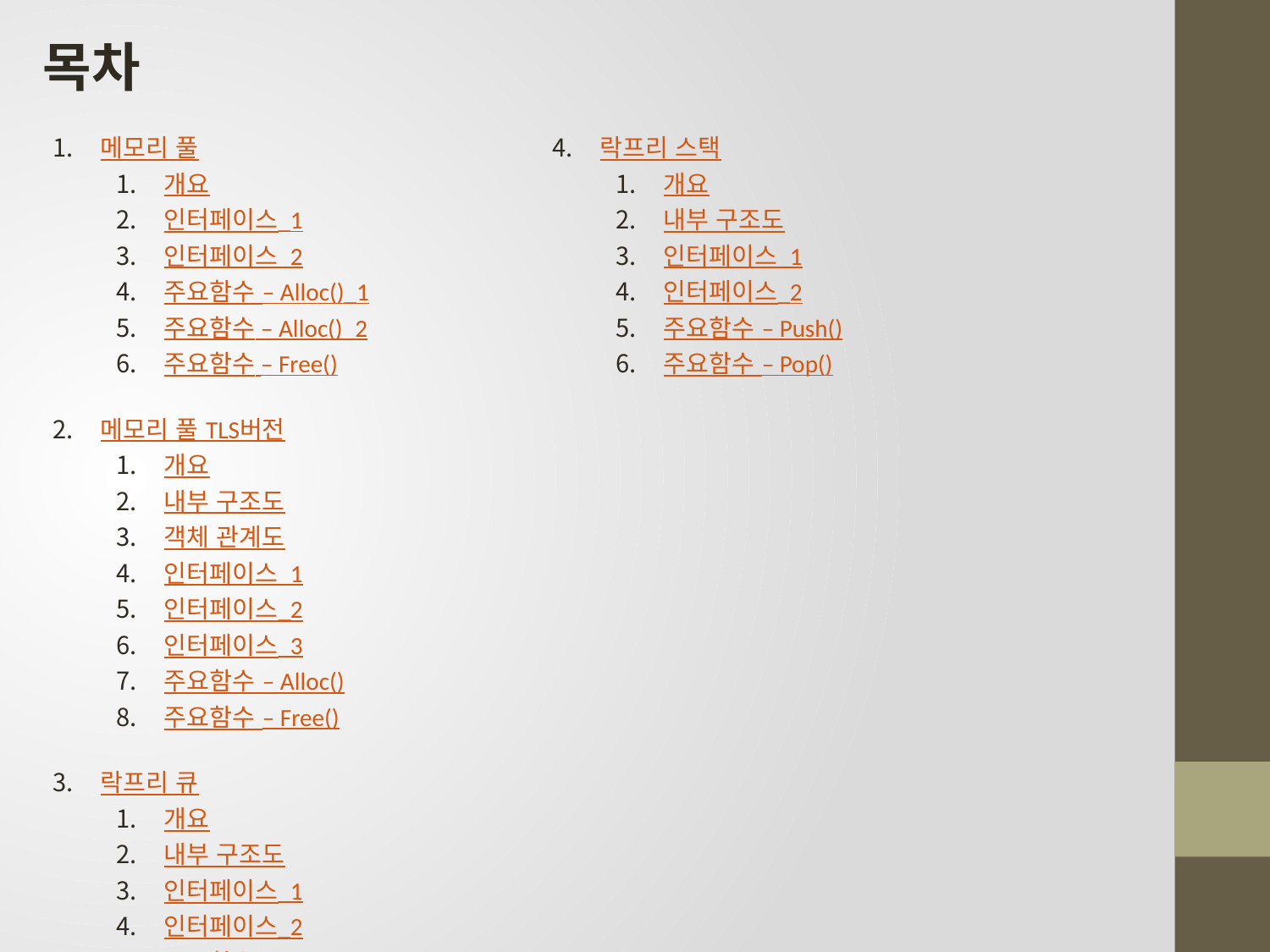

목차
메모리 풀
개요
인터페이스_1
인터페이스_2
주요함수 – Alloc()_1
주요함수 – Alloc()_2
주요함수 – Free()

메모리 풀 TLS버전
개요
내부 구조도
객체 관계도
인터페이스_1
인터페이스_2
인터페이스_3
주요함수 – Alloc()
주요함수 – Free()

락프리 큐
개요
내부 구조도
인터페이스_1
인터페이스_2
주요함수 - Enqueue()
주요함수 – Dequeue()_1
주요함수 – Dequeue()_2
락프리 스택
개요
내부 구조도
인터페이스_1
인터페이스_2
주요함수 – Push()
주요함수 – Pop()